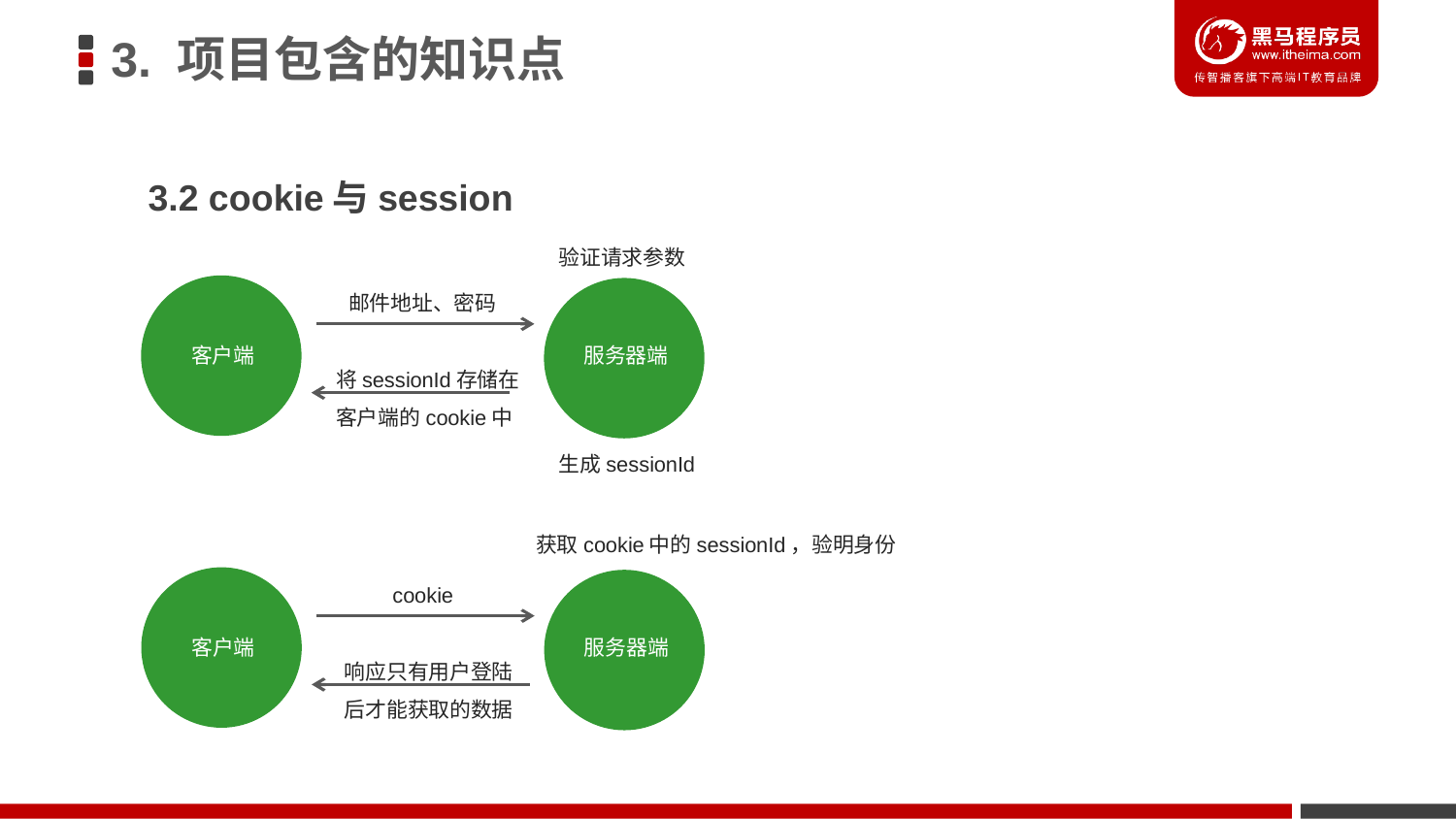

3. 项目包含的知识点
3.2 cookie与session
验证请求参数

客户端

服务器端
邮件地址、密码
将sessionId存储在客户端的cookie中
生成sessionId
获取cookie中的sessionId，验明身份

客户端

服务器端
cookie
响应只有用户登陆后才能获取的数据